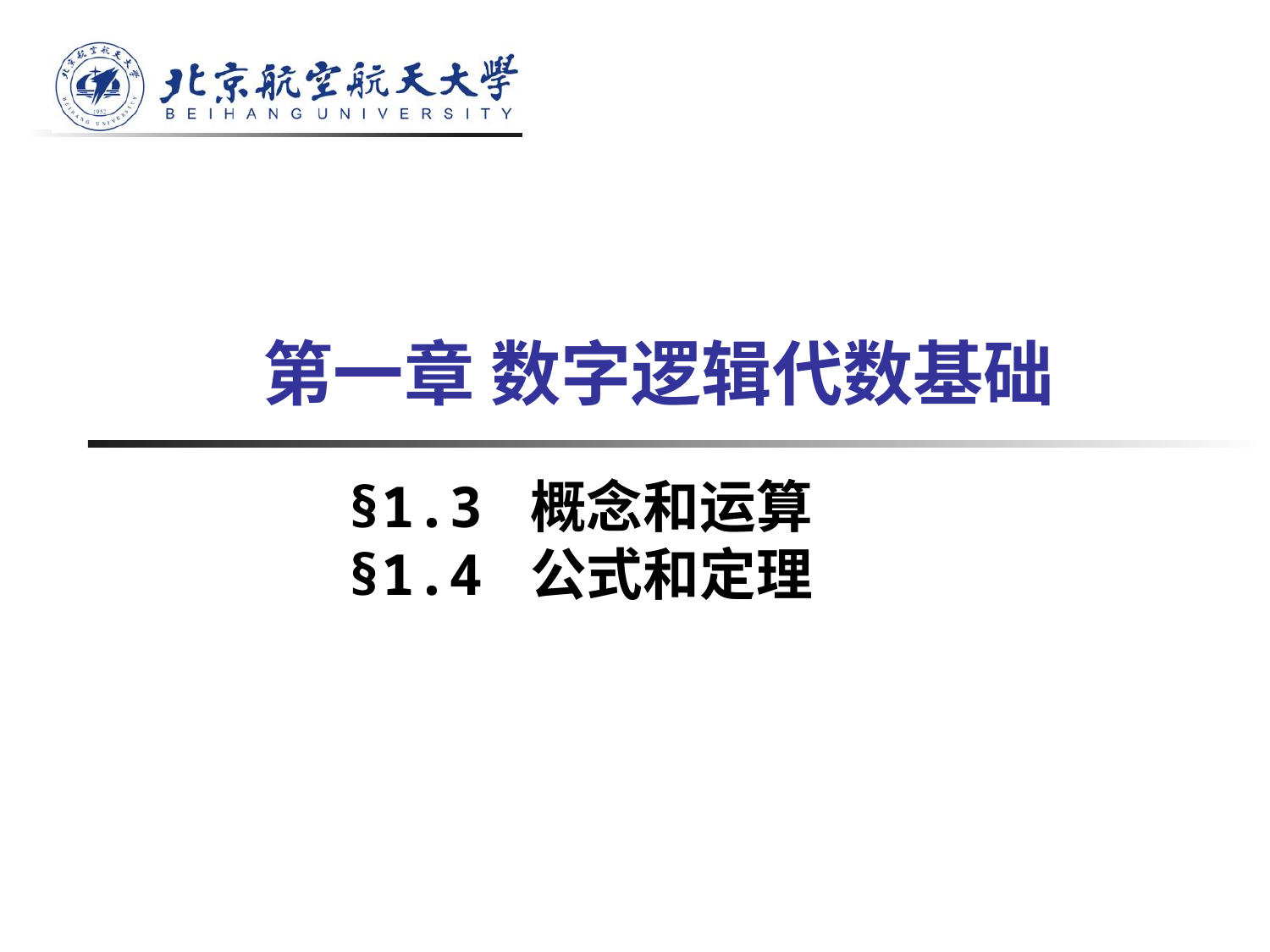

# 第一章 数字逻辑代数基础
§1.3 概念和运算
§1.4 公式和定理